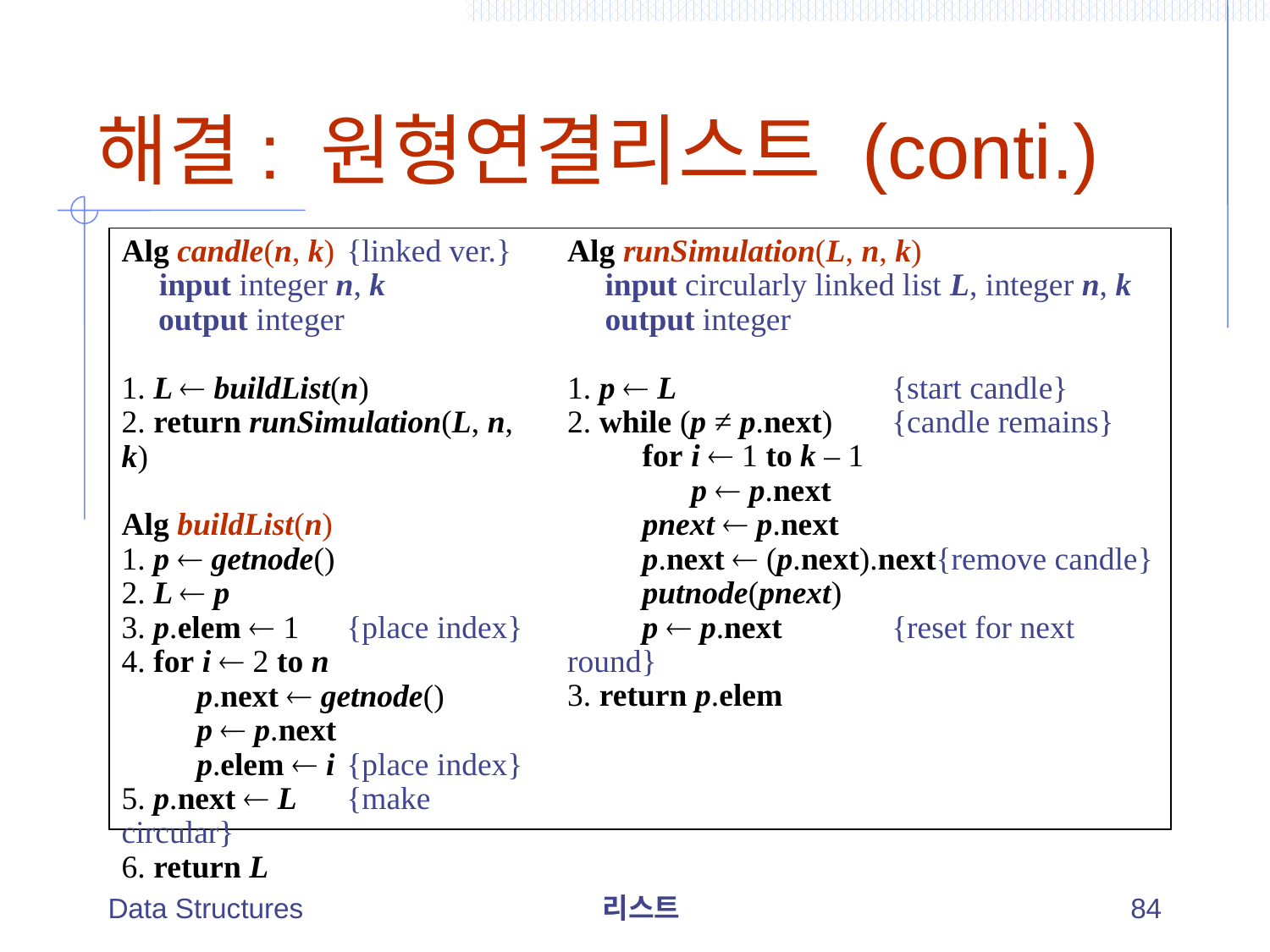

# 해결: 원형연결리스트 (conti.)

Alg candle(n, k)	{linked ver.}
	input integer n, k
	output integer

1. L ← buildList(n)
2. return runSimulation(L, n, k)

Alg buildList(n)
1. p ← getnode()
2. L ← p
3. p.elem ← 1	{place index}
4. for i ← 2 to n
		p.next ← getnode()
		p ← p.next
		p.elem ← i	{place index}
5. p.next ← L	{make circular}
6. return L
Alg runSimulation(L, n, k)
	input circularly linked list L, integer n, k
	output integer

1. p ← L					{start candle}
2. while (p ≠ p.next)		{candle remains}
		for i ← 1 to k – 1
			p ← p.next
		pnext ← p.next
		p.next ← (p.next).next{remove candle}
		putnode(pnext)
		p ← p.next			{reset for next round}
3. return p.elem
Data Structures
리스트
84